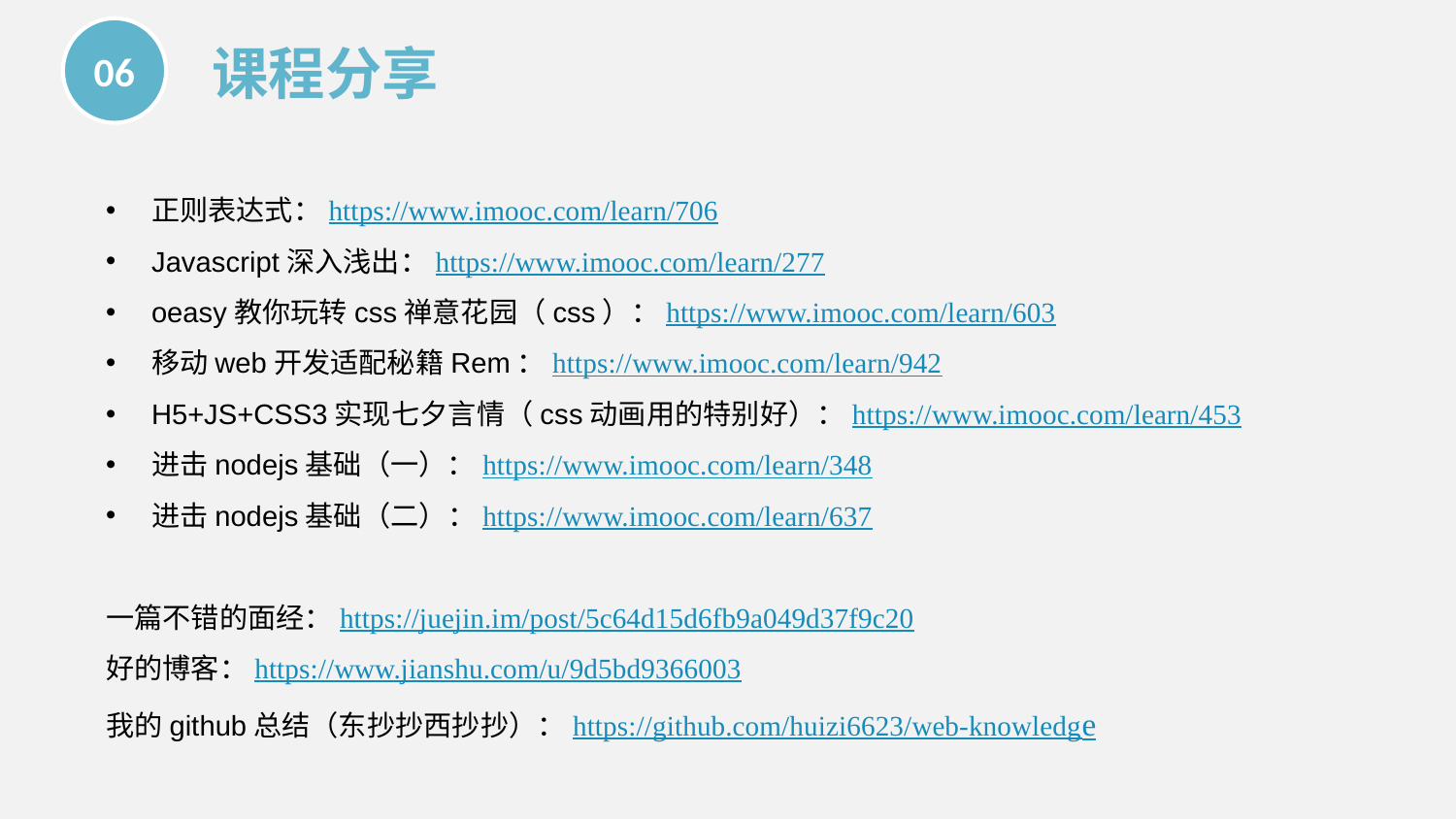

06
课程分享
正则表达式：https://www.imooc.com/learn/706
Javascript深入浅出：https://www.imooc.com/learn/277
oeasy教你玩转css禅意花园（css）：https://www.imooc.com/learn/603
移动web开发适配秘籍Rem：https://www.imooc.com/learn/942
H5+JS+CSS3实现七夕言情（css动画用的特别好）：https://www.imooc.com/learn/453
进击nodejs基础（一）：https://www.imooc.com/learn/348
进击nodejs基础（二）：https://www.imooc.com/learn/637

一篇不错的面经：https://juejin.im/post/5c64d15d6fb9a049d37f9c20
好的博客：https://www.jianshu.com/u/9d5bd9366003
我的github总结（东抄抄西抄抄）：https://github.com/huizi6623/web-knowledge